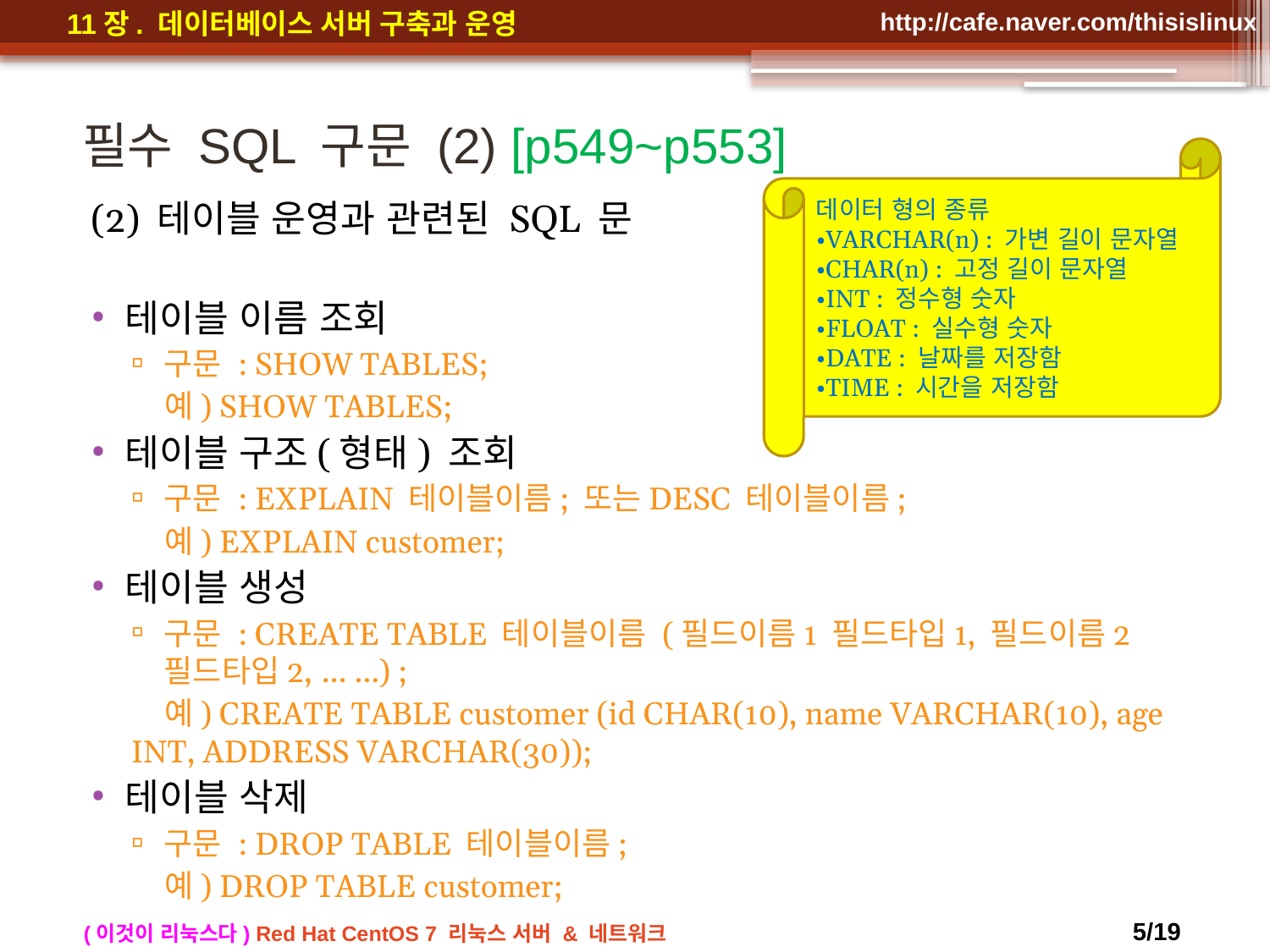

# 필수 SQL 구문 (2) [p549~p553]
데이터 형의 종류
•VARCHAR(n) : 가변 길이 문자열
•CHAR(n) : 고정 길이 문자열
•INT : 정수형 숫자
•FLOAT : 실수형 숫자
•DATE : 날짜를 저장함
•TIME : 시간을 저장함
(2) 테이블 운영과 관련된 SQL 문

테이블 이름 조회
구문 : SHOW TABLES;
   예) SHOW TABLES;
테이블 구조(형태) 조회
구문 : EXPLAIN 테이블이름; 또는DESC 테이블이름;
   예) EXPLAIN customer;
테이블 생성
구문 : CREATE TABLE 테이블이름 (필드이름1 필드타입1, 필드이름2 필드타입2, … …) ;
   예) CREATE TABLE customer (id CHAR(10), name VARCHAR(10), age INT, ADDRESS VARCHAR(30));
테이블 삭제
구문 : DROP TABLE 테이블이름;
   예) DROP TABLE customer;